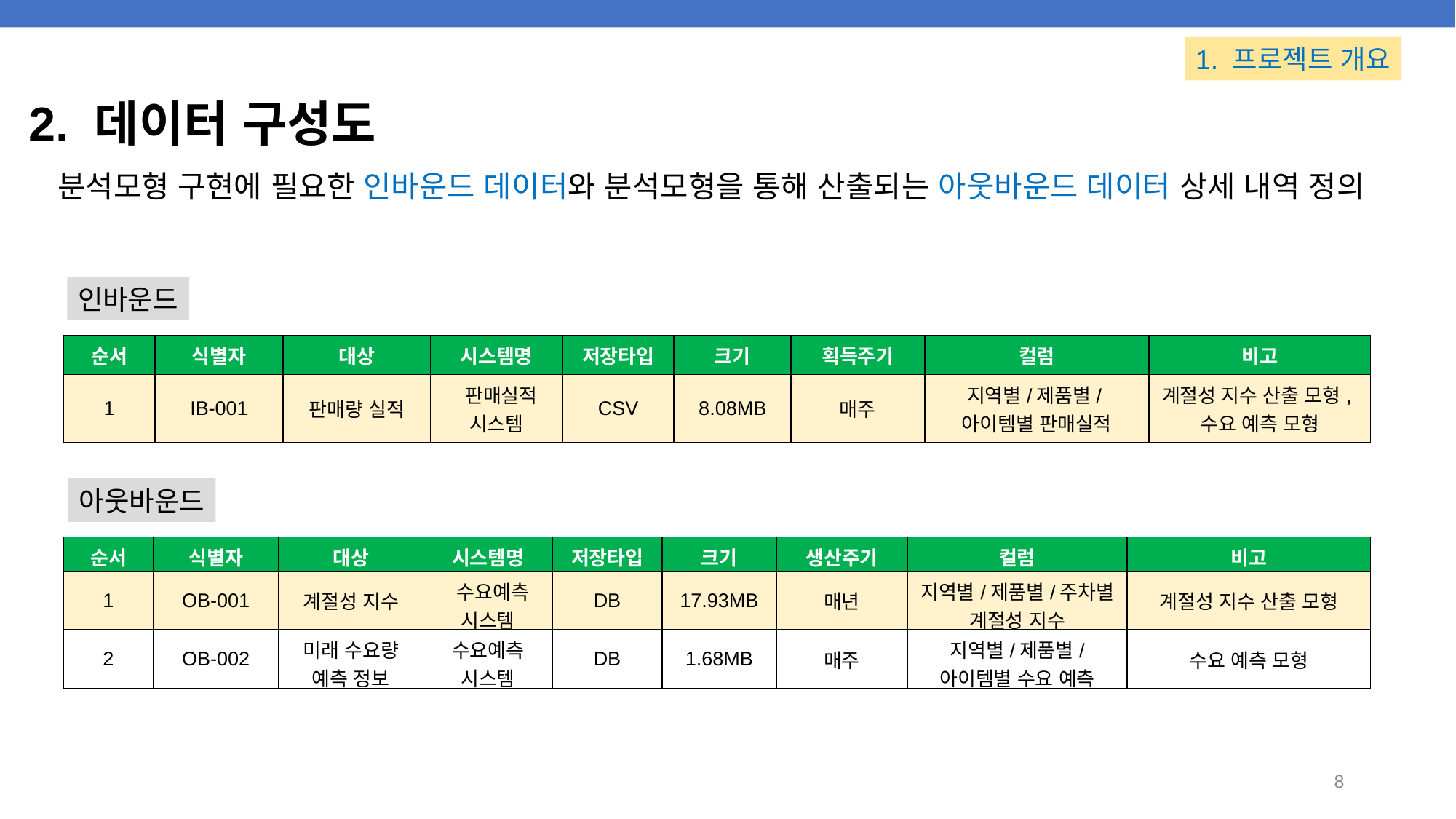

1. 프로젝트 개요
# 2. 데이터 구성도
분석모형 구현에 필요한 인바운드 데이터와 분석모형을 통해 산출되는 아웃바운드 데이터 상세 내역 정의
인바운드
| 순서 | 식별자 | 대상 | 시스템명 | 저장타입 | 크기 | 획득주기 | 컬럼 | 비고 |
| --- | --- | --- | --- | --- | --- | --- | --- | --- |
| 1 | IB-001 | 판매량 실적 | 판매실적 시스템 | CSV | 8.08MB | 매주 | 지역별/제품별/아이템별 판매실적 | 계절성 지수 산출 모형, 수요 예측 모형 |
아웃바운드
| 순서 | 식별자 | 대상 | 시스템명 | 저장타입 | 크기 | 생산주기 | 컬럼 | 비고 |
| --- | --- | --- | --- | --- | --- | --- | --- | --- |
| 1 | OB-001 | 계절성 지수 | 수요예측 시스템 | DB | 17.93MB | 매년 | 지역별/제품별/주차별 계절성 지수 | 계절성 지수 산출 모형 |
| 2 | OB-002 | 미래 수요량 예측 정보 | 수요예측 시스템 | DB | 1.68MB | 매주 | 지역별/제품별/ 아이템별 수요 예측 | 수요 예측 모형 |
8